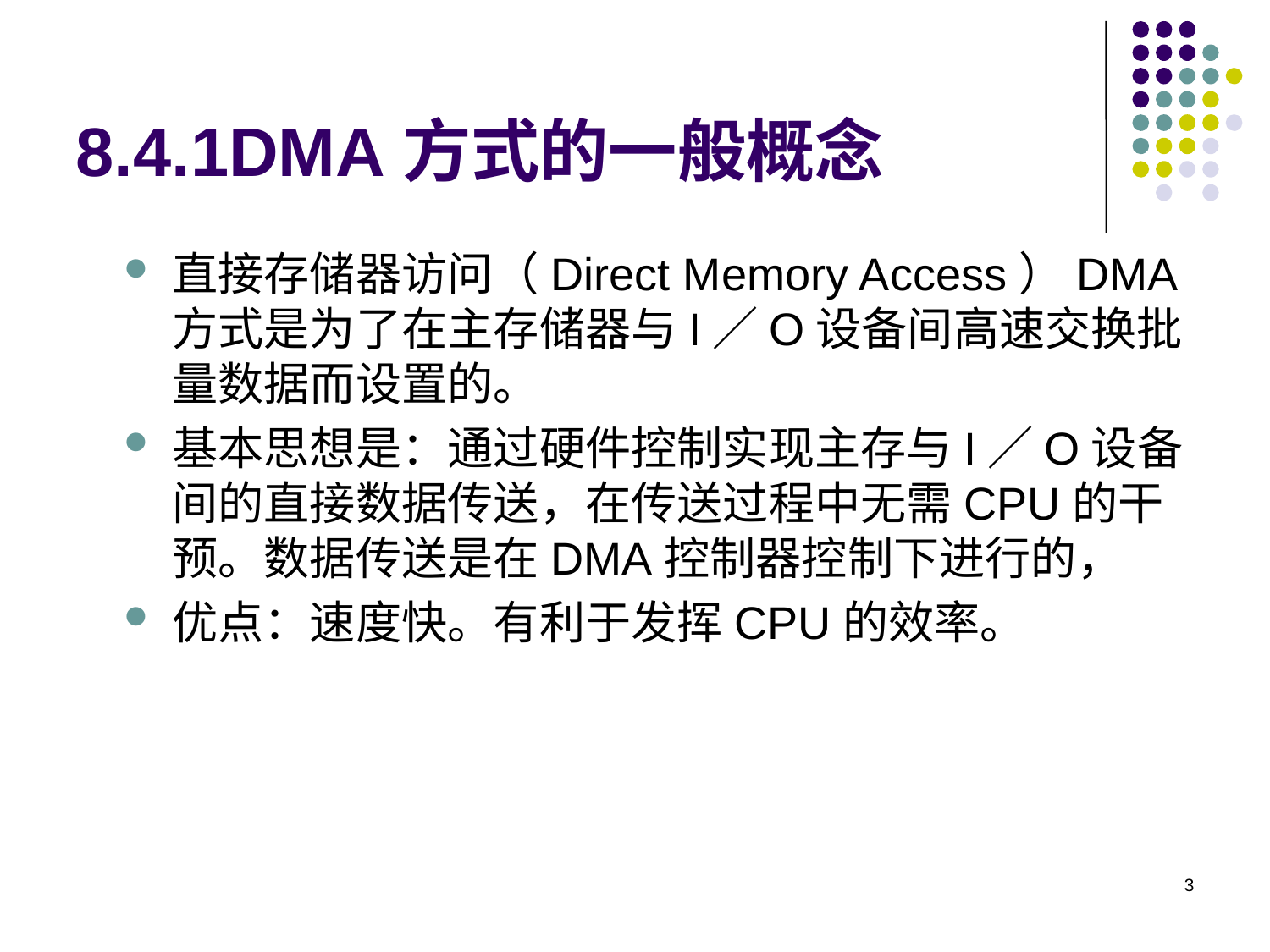

8.4.1DMA方式的一般概念
直接存储器访问（Direct Memory Access）DMA方式是为了在主存储器与I／O设备间高速交换批量数据而设置的。
基本思想是：通过硬件控制实现主存与I／O设备间的直接数据传送，在传送过程中无需CPU的干预。数据传送是在DMA控制器控制下进行的，
优点：速度快。有利于发挥CPU的效率。

3